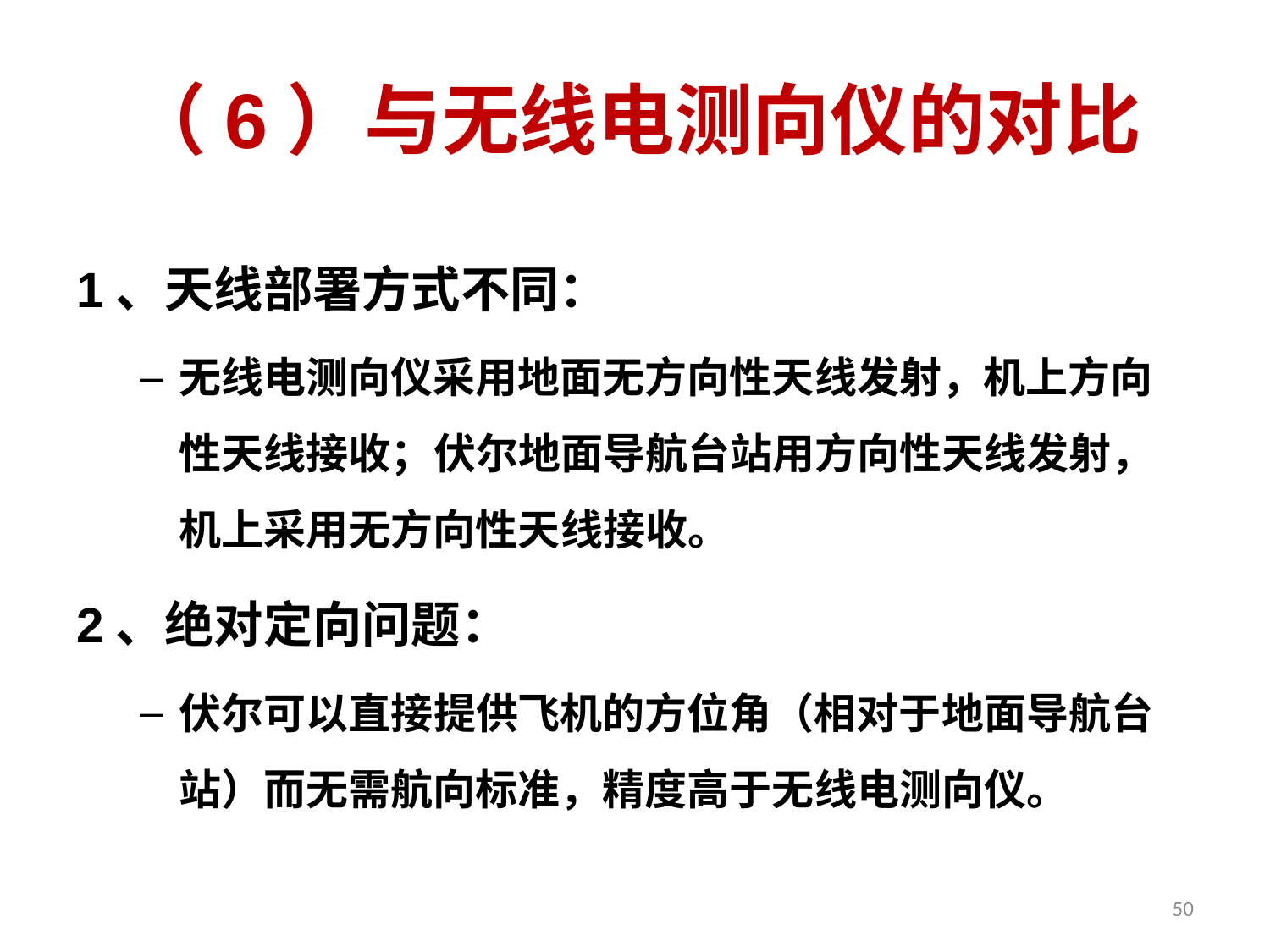

# （6）与无线电测向仪的对比
1、天线部署方式不同：
无线电测向仪采用地面无方向性天线发射，机上方向性天线接收；伏尔地面导航台站用方向性天线发射，机上采用无方向性天线接收。
2、绝对定向问题：
伏尔可以直接提供飞机的方位角（相对于地面导航台站）而无需航向标准，精度高于无线电测向仪。
50